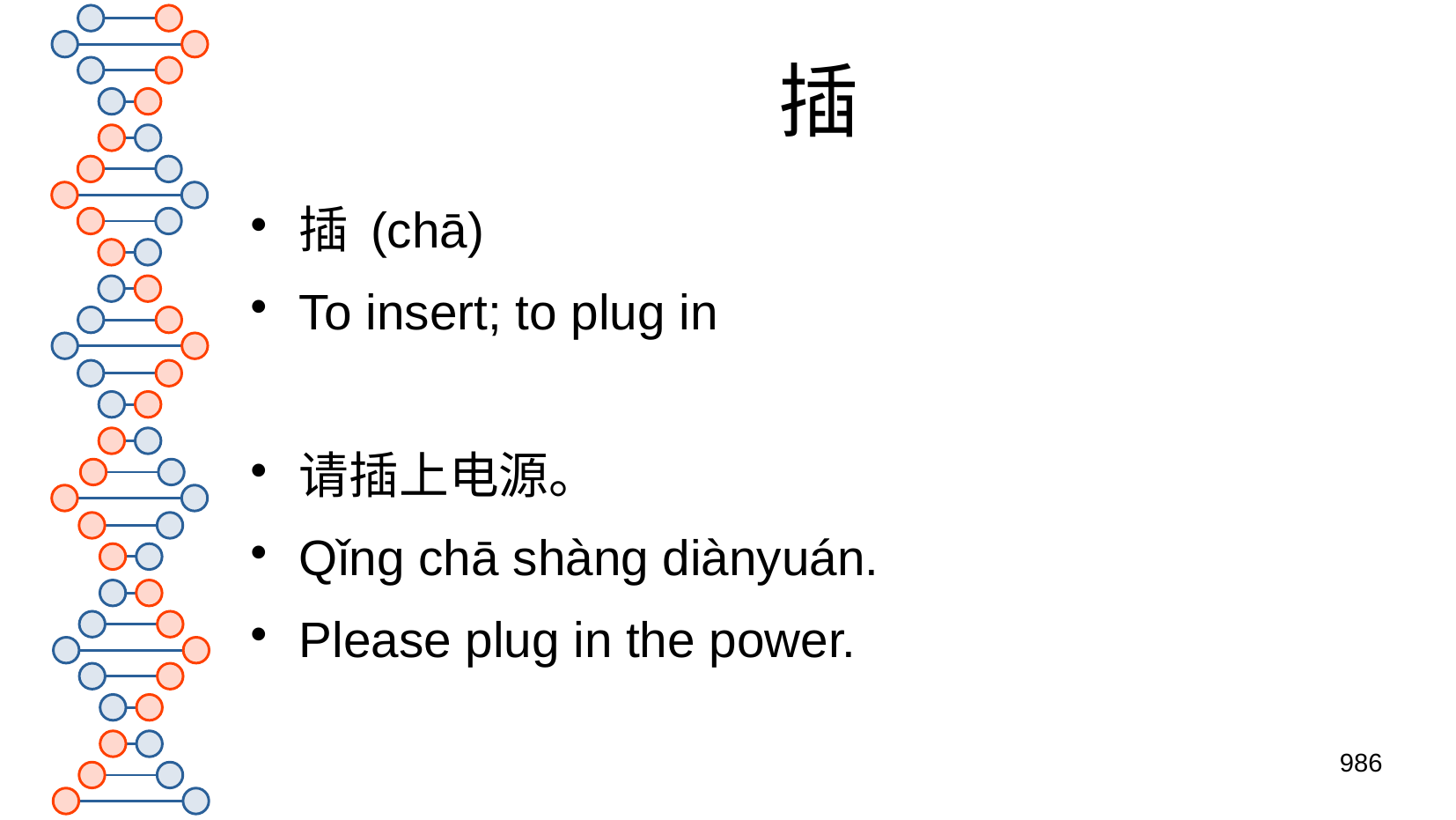

# 插
插 (chā)
To insert; to plug in

请插上电源。
Qǐng chā shàng diànyuán.
Please plug in the power.

986